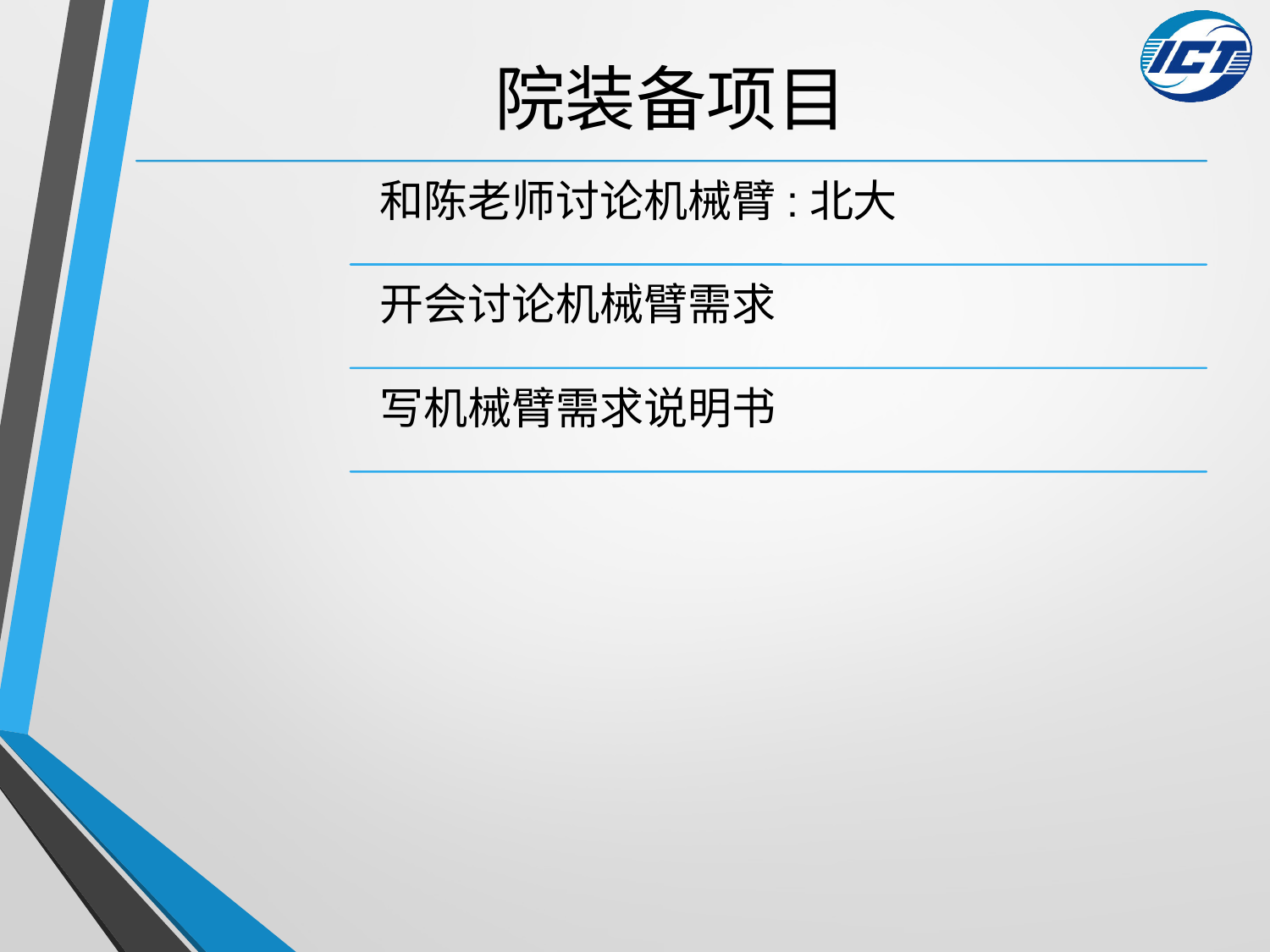

# 院装备项目

和陈老师讨论机械臂:北大
开会讨论机械臂需求
写机械臂需求说明书